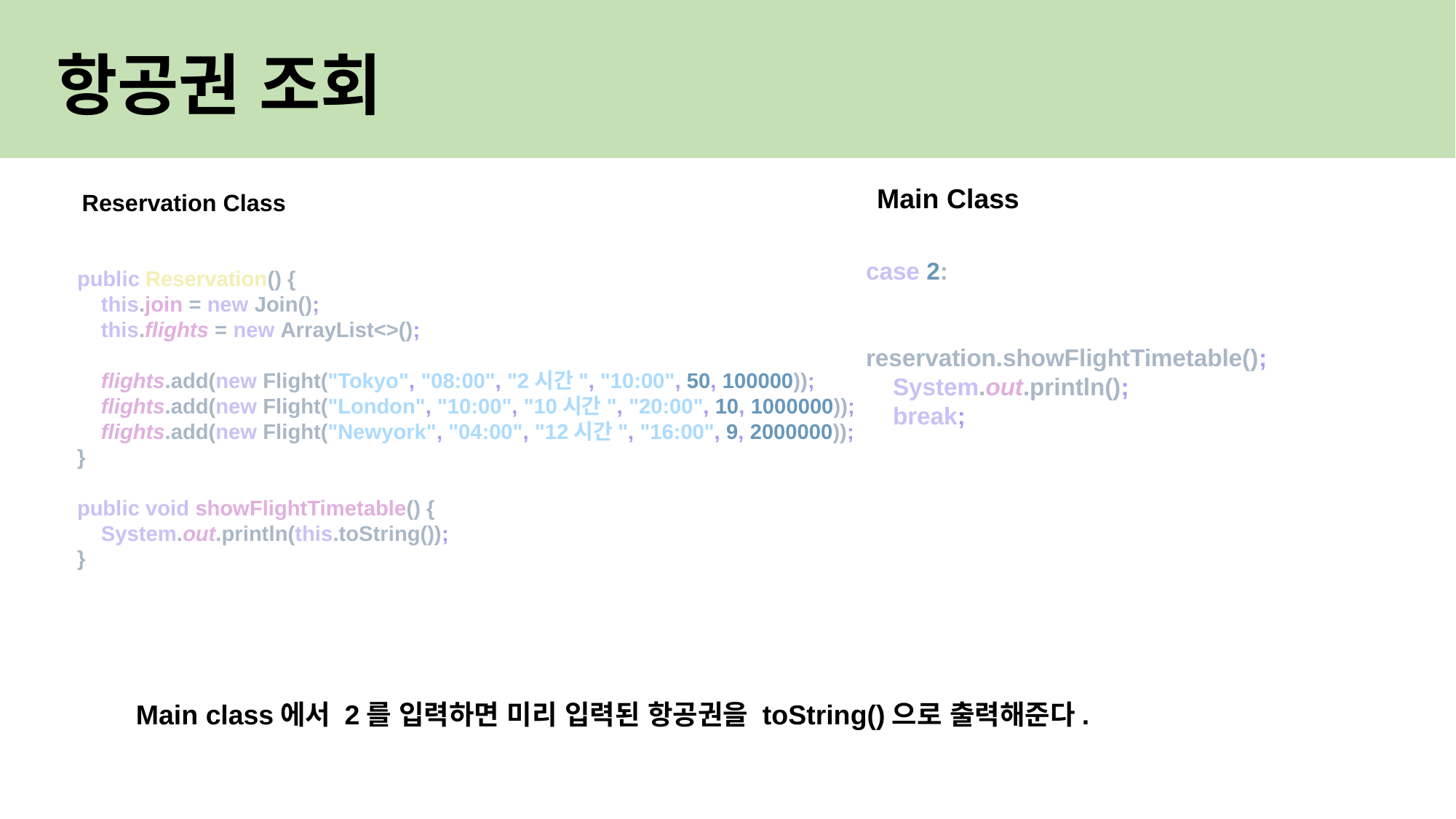

# 항공권 조회
Main Class
Reservation Class
case 2:
    reservation.showFlightTimetable();
    System.out.println();
    break;
public Reservation() {
    this.join = new Join();
    this.flights = new ArrayList<>();
    flights.add(new Flight("Tokyo", "08:00", "2시간", "10:00", 50, 100000));
    flights.add(new Flight("London", "10:00", "10시간", "20:00", 10, 1000000));
    flights.add(new Flight("Newyork", "04:00", "12시간", "16:00", 9, 2000000));
}
public void showFlightTimetable() {
    System.out.println(this.toString());
}
Main class에서 2를 입력하면 미리 입력된 항공권을 toString()으로 출력해준다.